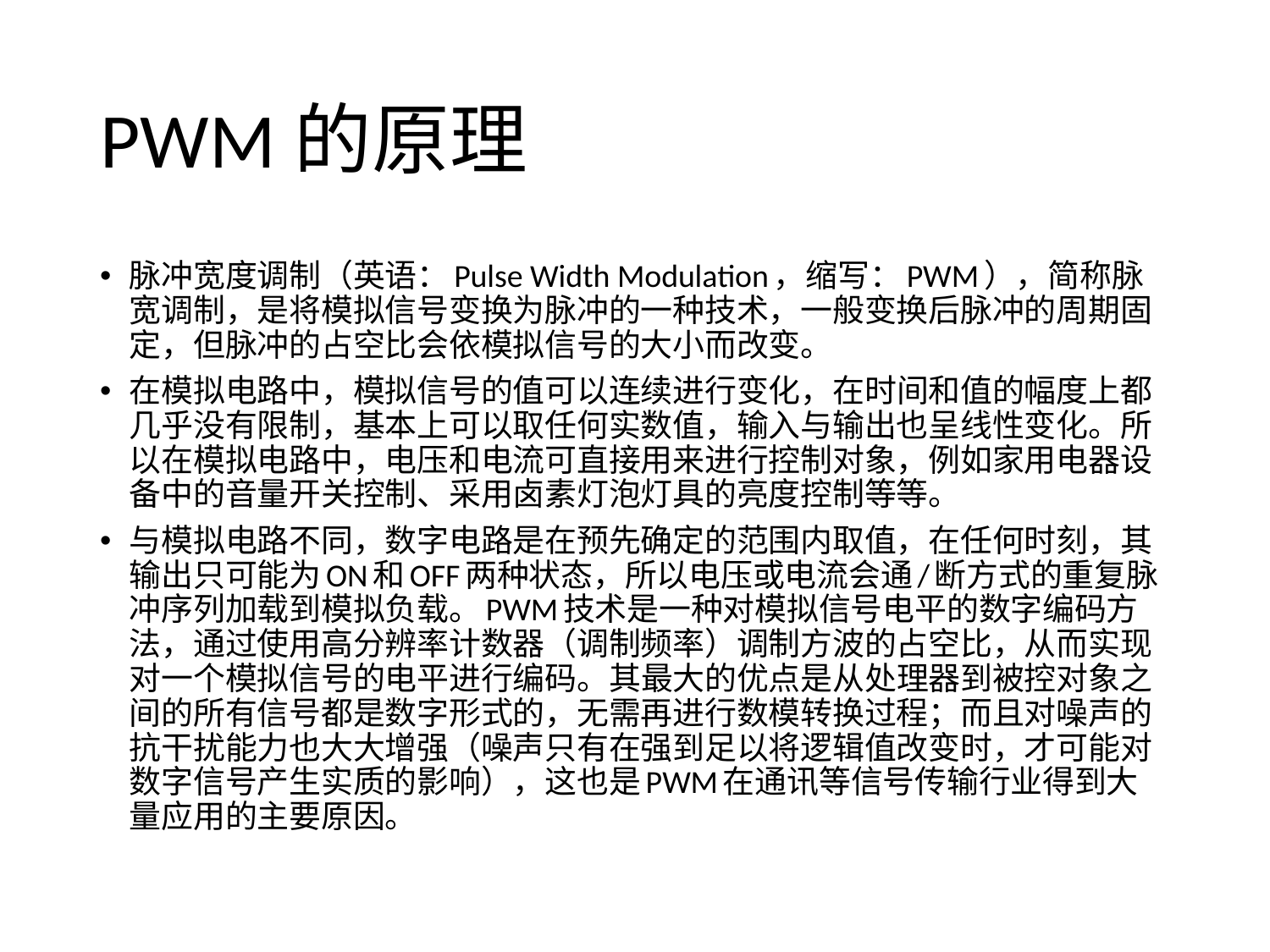

# PWM的原理
脉冲宽度调制（英语：Pulse Width Modulation，缩写：PWM），简称脉宽调制，是将模拟信号变换为脉冲的一种技术，一般变换后脉冲的周期固定，但脉冲的占空比会依模拟信号的大小而改变。
在模拟电路中，模拟信号的值可以连续进行变化，在时间和值的幅度上都几乎没有限制，基本上可以取任何实数值，输入与输出也呈线性变化。所以在模拟电路中，电压和电流可直接用来进行控制对象，例如家用电器设备中的音量开关控制、采用卤素灯泡灯具的亮度控制等等。
与模拟电路不同，数字电路是在预先确定的范围内取值，在任何时刻，其输出只可能为ON和OFF两种状态，所以电压或电流会通/断方式的重复脉冲序列加载到模拟负载。PWM技术是一种对模拟信号电平的数字编码方法，通过使用高分辨率计数器（调制频率）调制方波的占空比，从而实现对一个模拟信号的电平进行编码。其最大的优点是从处理器到被控对象之间的所有信号都是数字形式的，无需再进行数模转换过程；而且对噪声的抗干扰能力也大大增强（噪声只有在强到足以将逻辑值改变时，才可能对数字信号产生实质的影响），这也是PWM在通讯等信号传输行业得到大量应用的主要原因。